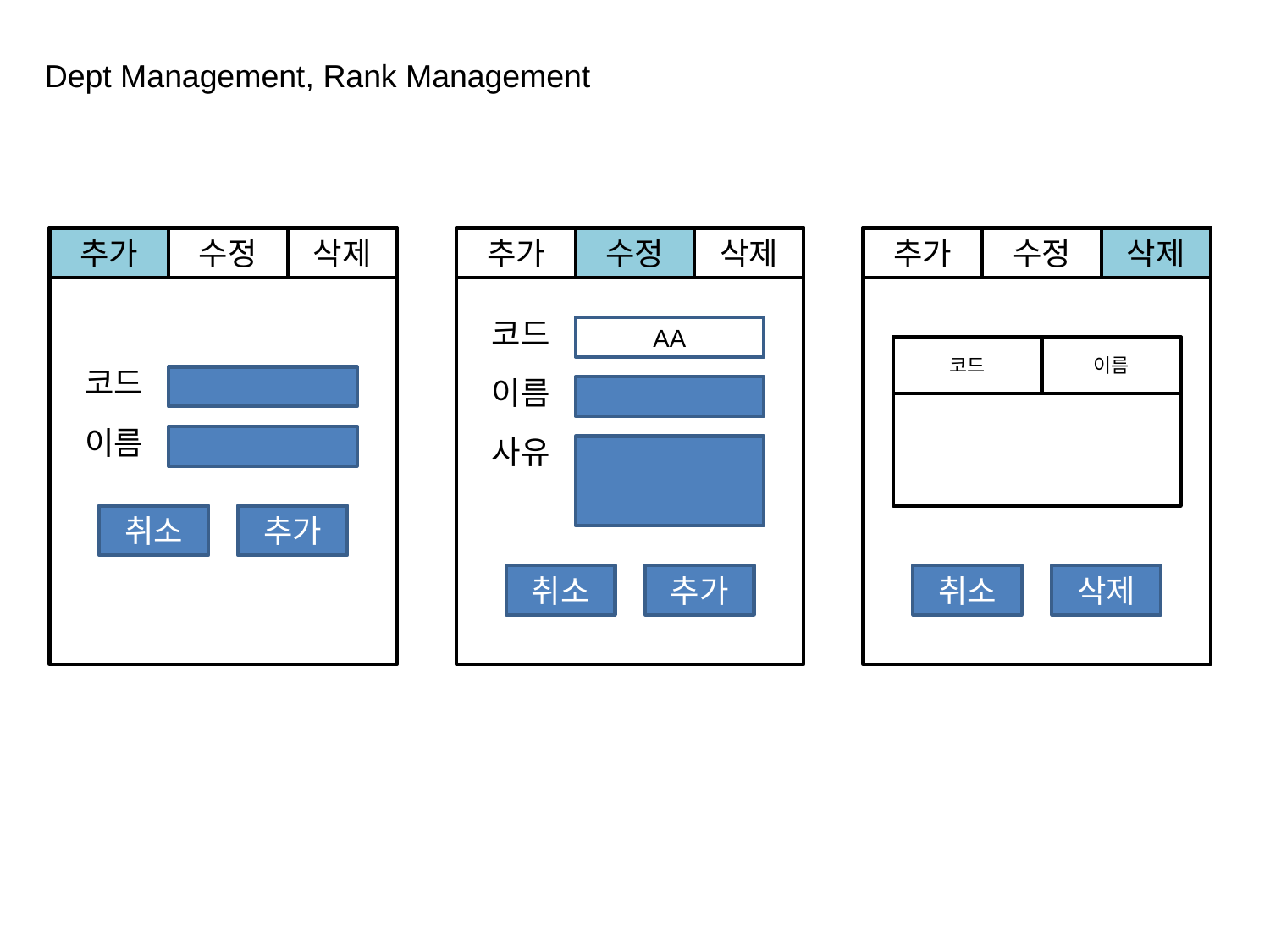

Dept Management, Rank Management

추가
수정
삭제

추가
수정
삭제

추가
수정
삭제
코드
AA

코드
이름
코드

이름

이름

사유

취소
추가
취소
추가
취소
삭제